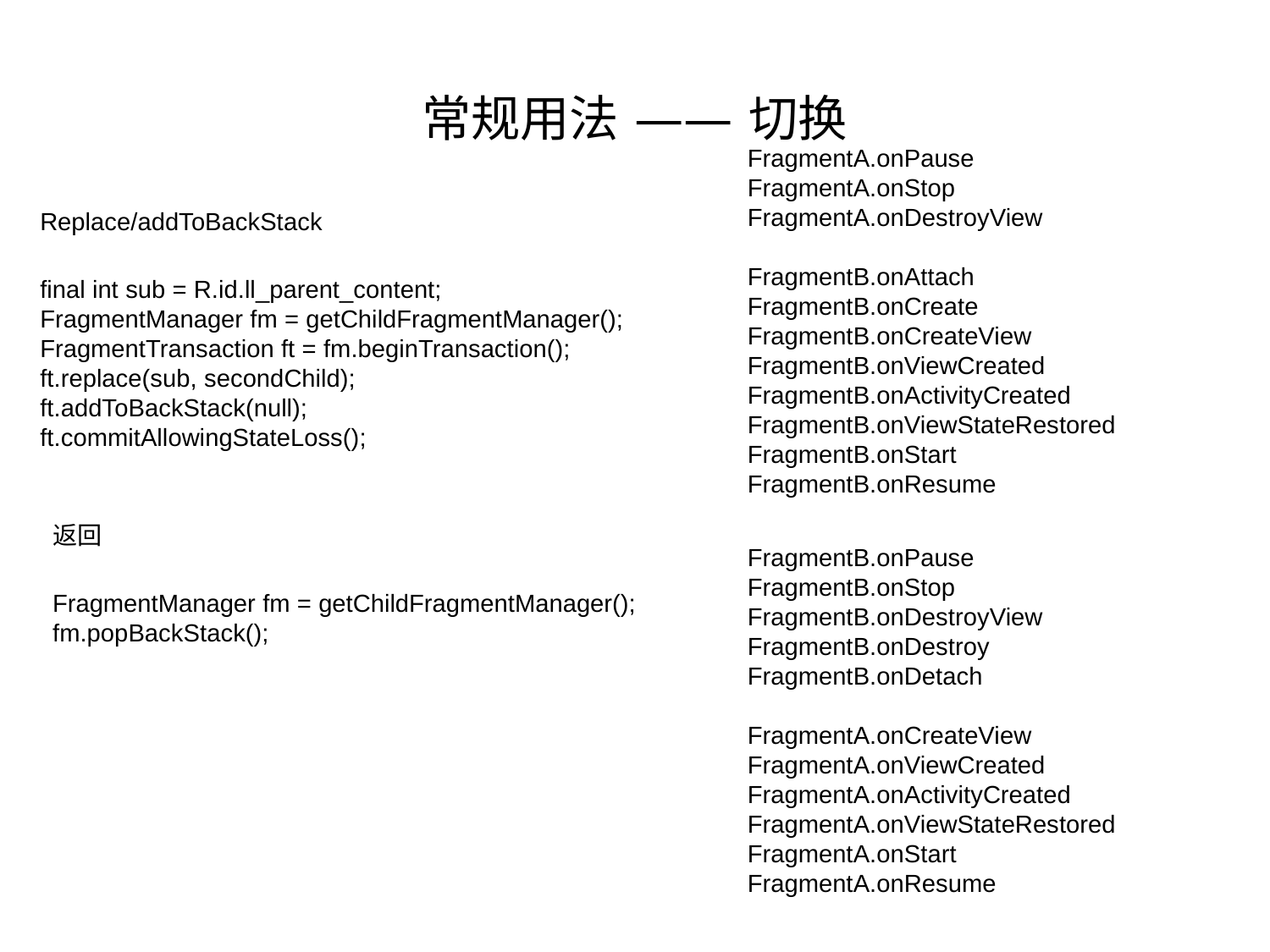

常规用法 —— 切换
FragmentA.onPause
FragmentA.onStop
FragmentA.onDestroyView

FragmentB.onAttach
FragmentB.onCreate
FragmentB.onCreateView
FragmentB.onViewCreated
FragmentB.onActivityCreated
FragmentB.onViewStateRestored
FragmentB.onStart
FragmentB.onResume
Replace/addToBackStack

final int sub = R.id.ll_parent_content;
FragmentManager fm = getChildFragmentManager();
FragmentTransaction ft = fm.beginTransaction();
ft.replace(sub, secondChild);
ft.addToBackStack(null);
ft.commitAllowingStateLoss();
返回

FragmentManager fm = getChildFragmentManager();
fm.popBackStack();
FragmentB.onPause
FragmentB.onStop
FragmentB.onDestroyView
FragmentB.onDestroy
FragmentB.onDetach

FragmentA.onCreateView
FragmentA.onViewCreated
FragmentA.onActivityCreated
FragmentA.onViewStateRestored
FragmentA.onStart
FragmentA.onResume